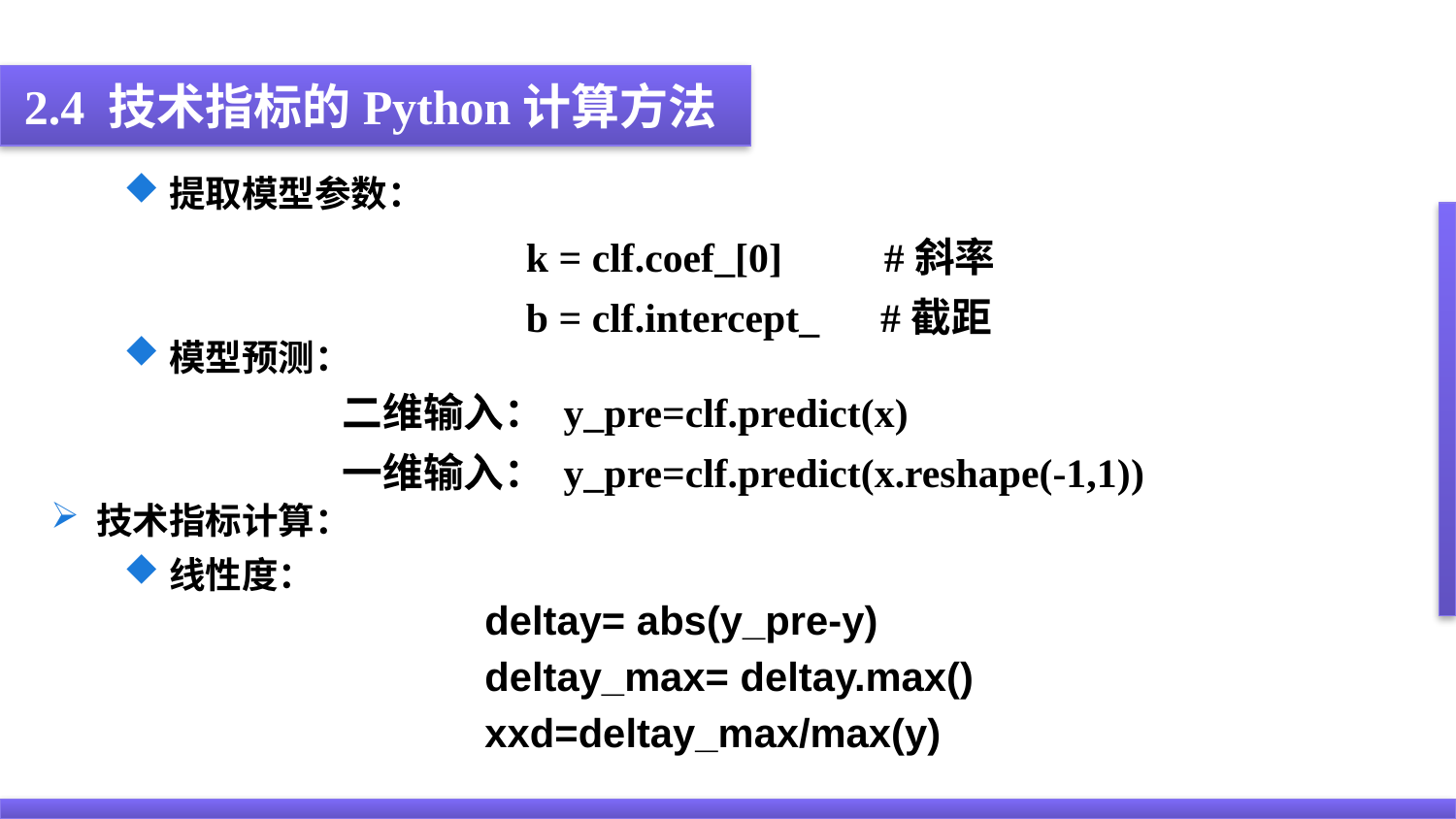

2.4 技术指标的Python计算方法
提取模型参数：

模型预测：

技术指标计算：
线性度：

k = clf.coef_[0]          #斜率
b = clf.intercept_      #截距
二维输入： y_pre=clf.predict(x)
一维输入： y_pre=clf.predict(x.reshape(-1,1))
| deltay= abs(y\_pre-y) deltay\_max= deltay.max() xxd=deltay\_max/max(y) |
| --- |